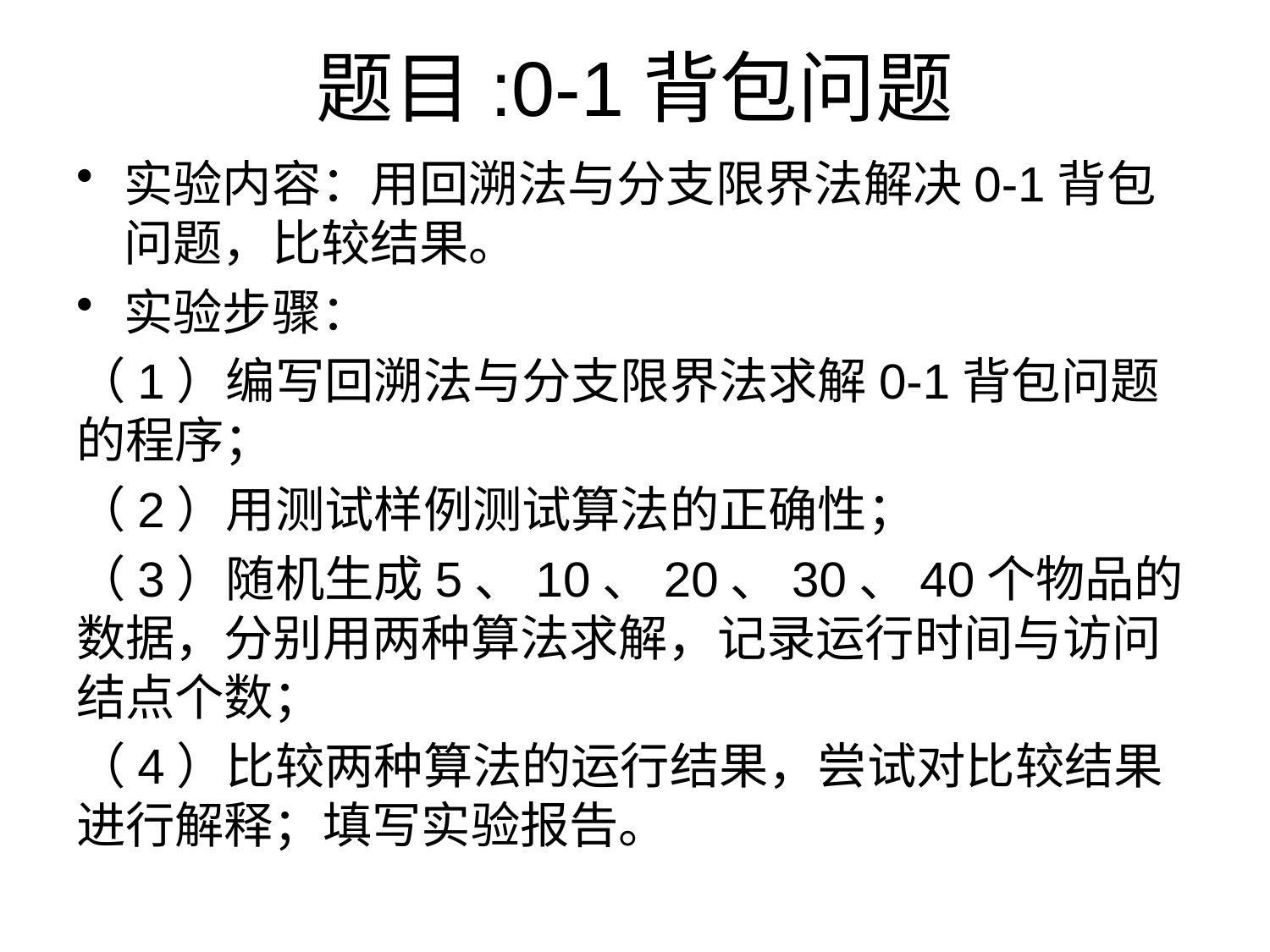

# 题目:0-1背包问题
实验内容：用回溯法与分支限界法解决0-1背包问题，比较结果。
实验步骤：
（1）编写回溯法与分支限界法求解0-1背包问题的程序；
（2）用测试样例测试算法的正确性；
（3）随机生成5、10、20、30、40个物品的数据，分别用两种算法求解，记录运行时间与访问结点个数；
（4）比较两种算法的运行结果，尝试对比较结果进行解释；填写实验报告。